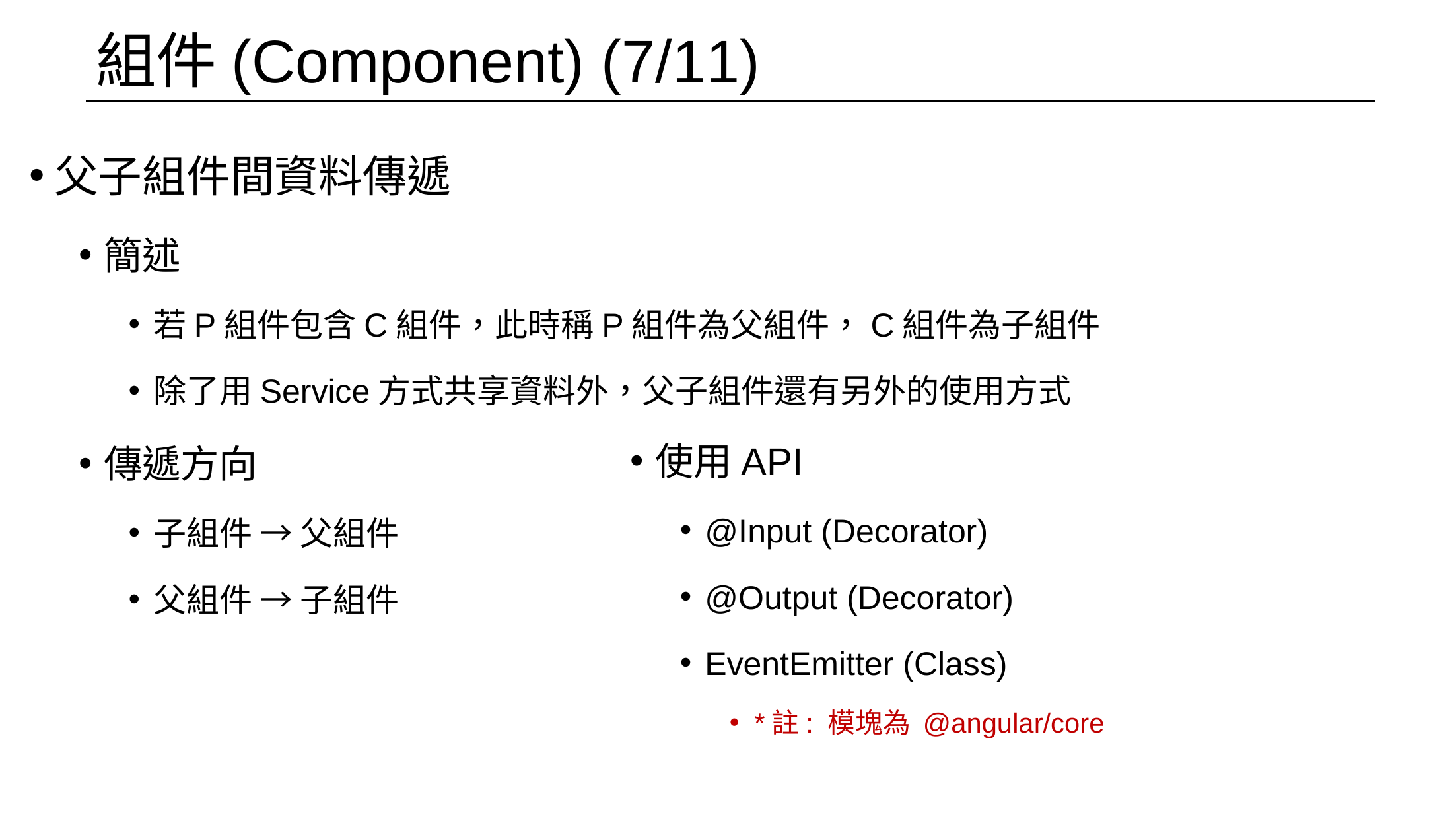

# 組件(Component) (7/11)
父子組件間資料傳遞
簡述
若P組件包含C組件，此時稱P組件為父組件，C組件為子組件
除了用Service方式共享資料外，父子組件還有另外的使用方式
傳遞方向
子組件 → 父組件
父組件 → 子組件
使用API
@Input (Decorator)
@Output (Decorator)
EventEmitter (Class)
*註: 模塊為 @angular/core